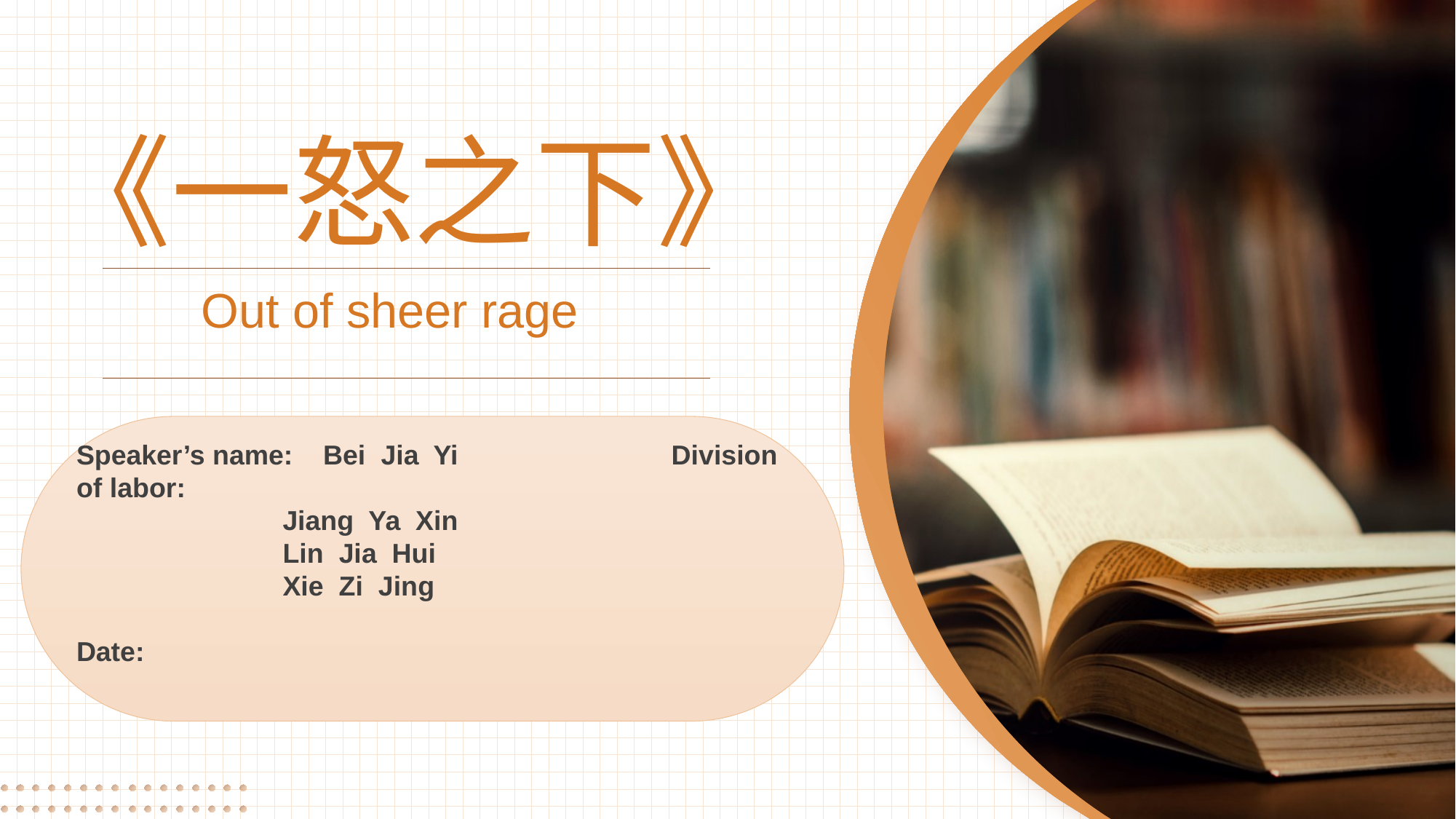

《一怒之下》

Out of sheer rage
Speaker’s name:    Bei  Jia  Yi                            Division of labor:
                           Jiang  Ya  Xin
                           Lin  Jia  Hui
                           Xie  Zi  Jing

Date: